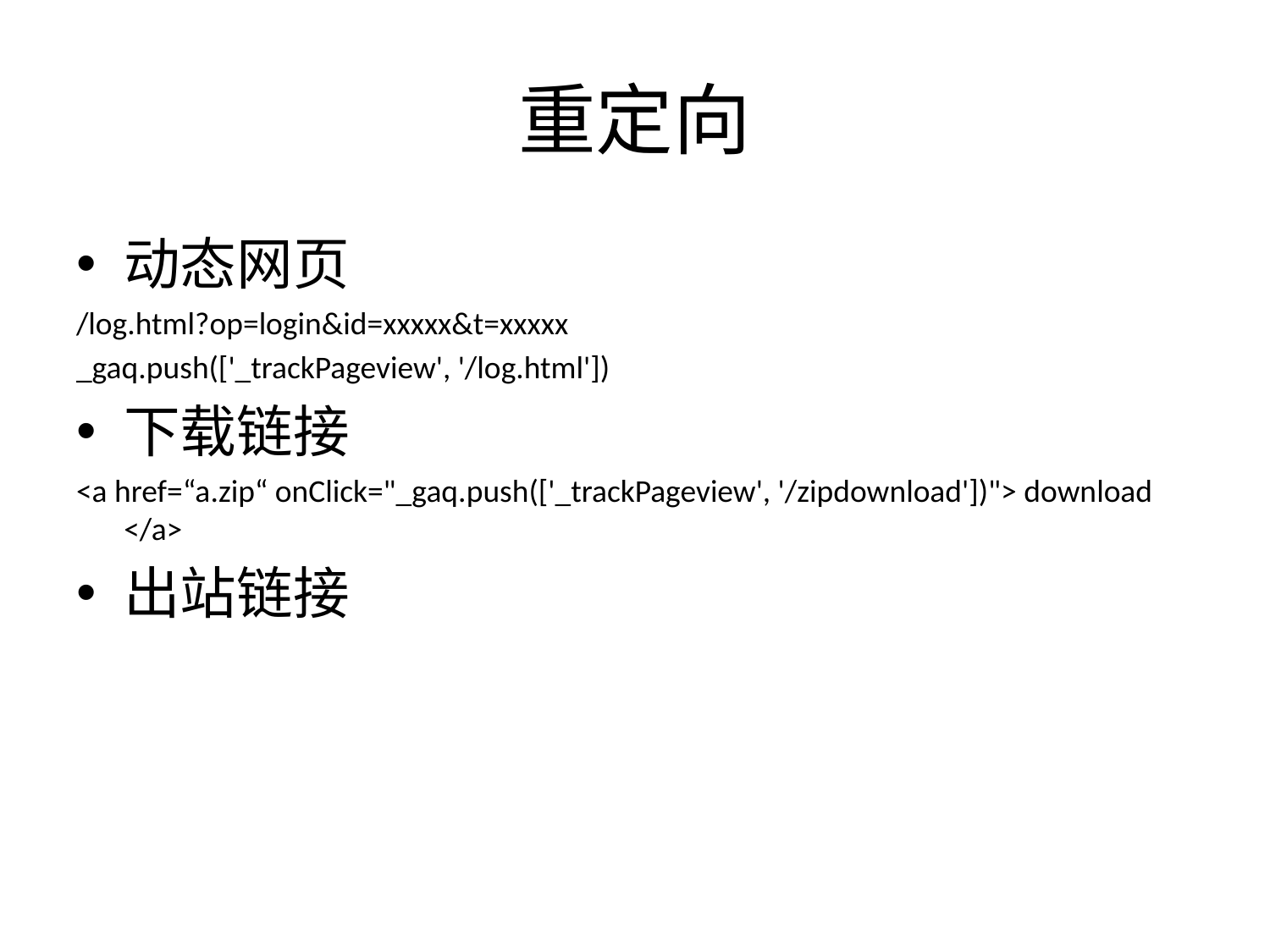

# 重定向
动态网页
/log.html?op=login&id=xxxxx&t=xxxxx
_gaq.push(['_trackPageview', '/log.html'])
下载链接
<a href=“a.zip“ onClick="_gaq.push(['_trackPageview', '/zipdownload'])"> download </a>
出站链接